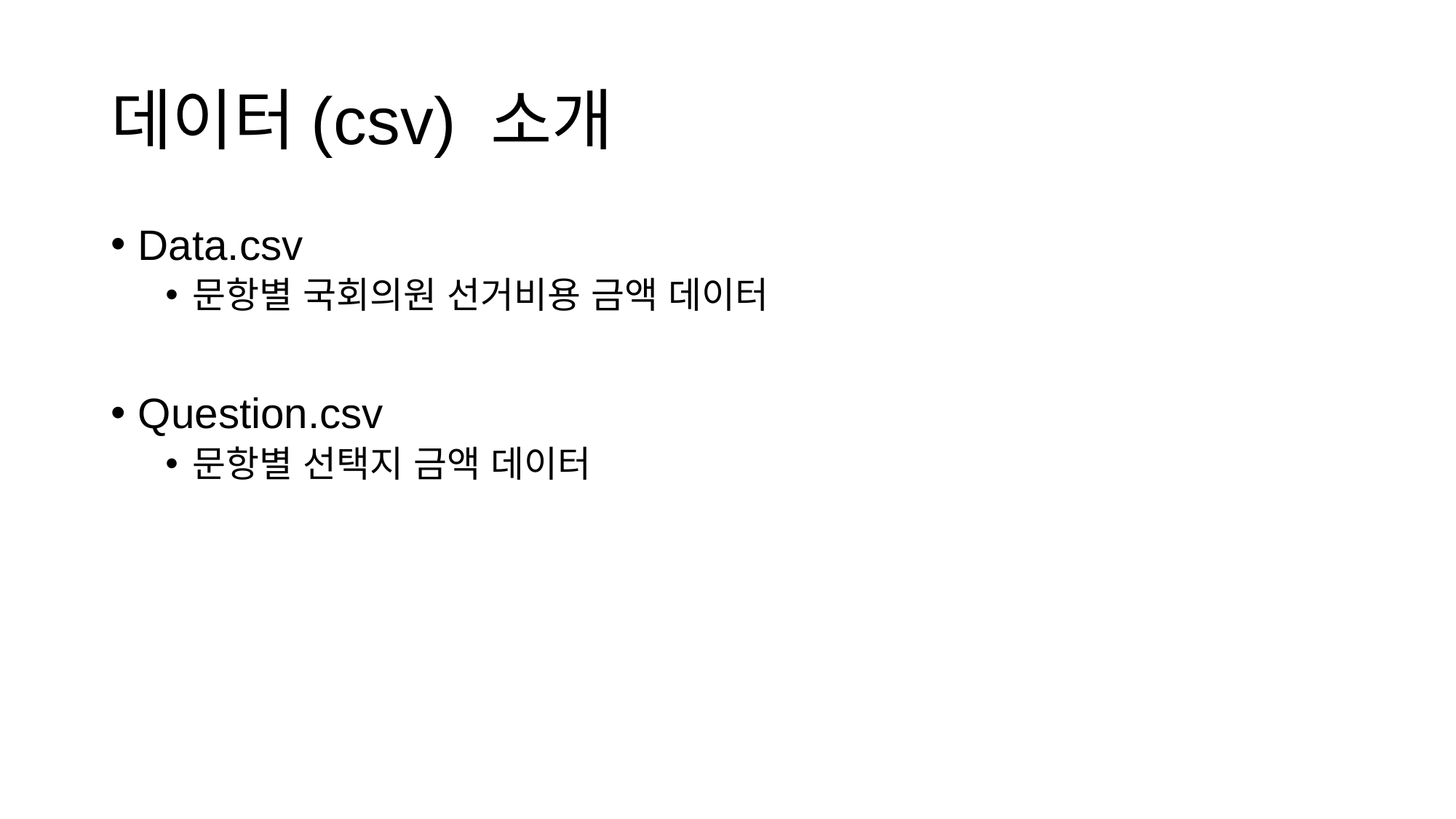

# 데이터(csv) 소개
Data.csv
문항별 국회의원 선거비용 금액 데이터

Question.csv
문항별 선택지 금액 데이터